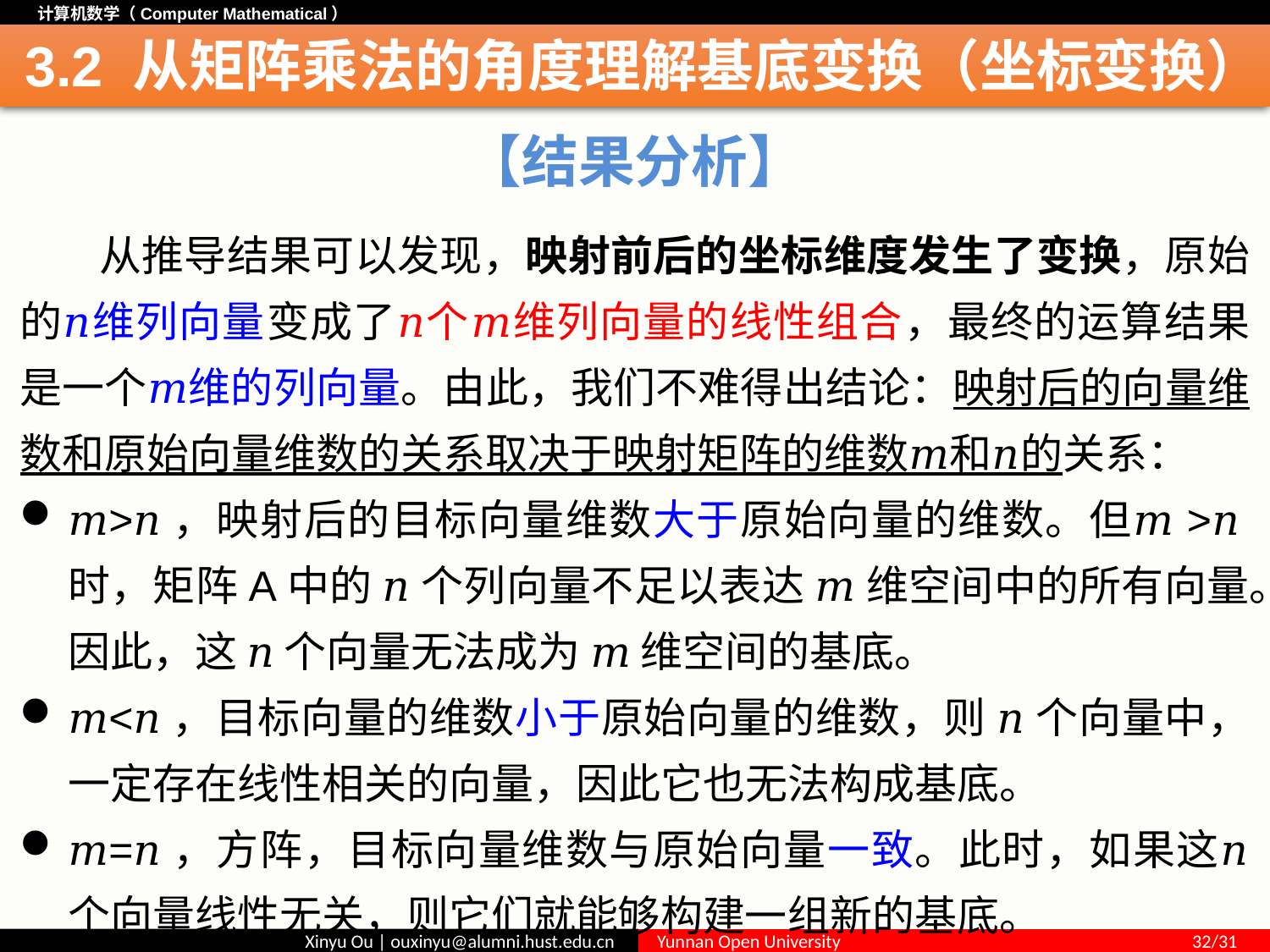

# 3.2 从矩阵乘法的角度理解基底变换（坐标变换）
【结果分析】
       从推导结果可以发现，映射前后的坐标维度发生了变换，原始的𝑛维列向量变成了𝑛个𝑚维列向量的线性组合，最终的运算结果是一个𝑚维的列向量。由此，我们不难得出结论：映射后的向量维数和原始向量维数的关系取决于映射矩阵的维数𝑚和𝑛的关系：
𝑚>𝑛，映射后的目标向量维数大于原始向量的维数。但𝑚>𝑛时，矩阵A中的 𝑛 个列向量不足以表达 𝑚 维空间中的所有向量。因此，这 𝑛 个向量无法成为 𝑚 维空间的基底。
𝑚<𝑛，目标向量的维数小于原始向量的维数，则 𝑛 个向量中，一定存在线性相关的向量，因此它也无法构成基底。
𝑚=𝑛，方阵，目标向量维数与原始向量一致。此时，如果这𝑛个向量线性无关，则它们就能够构建一组新的基底。